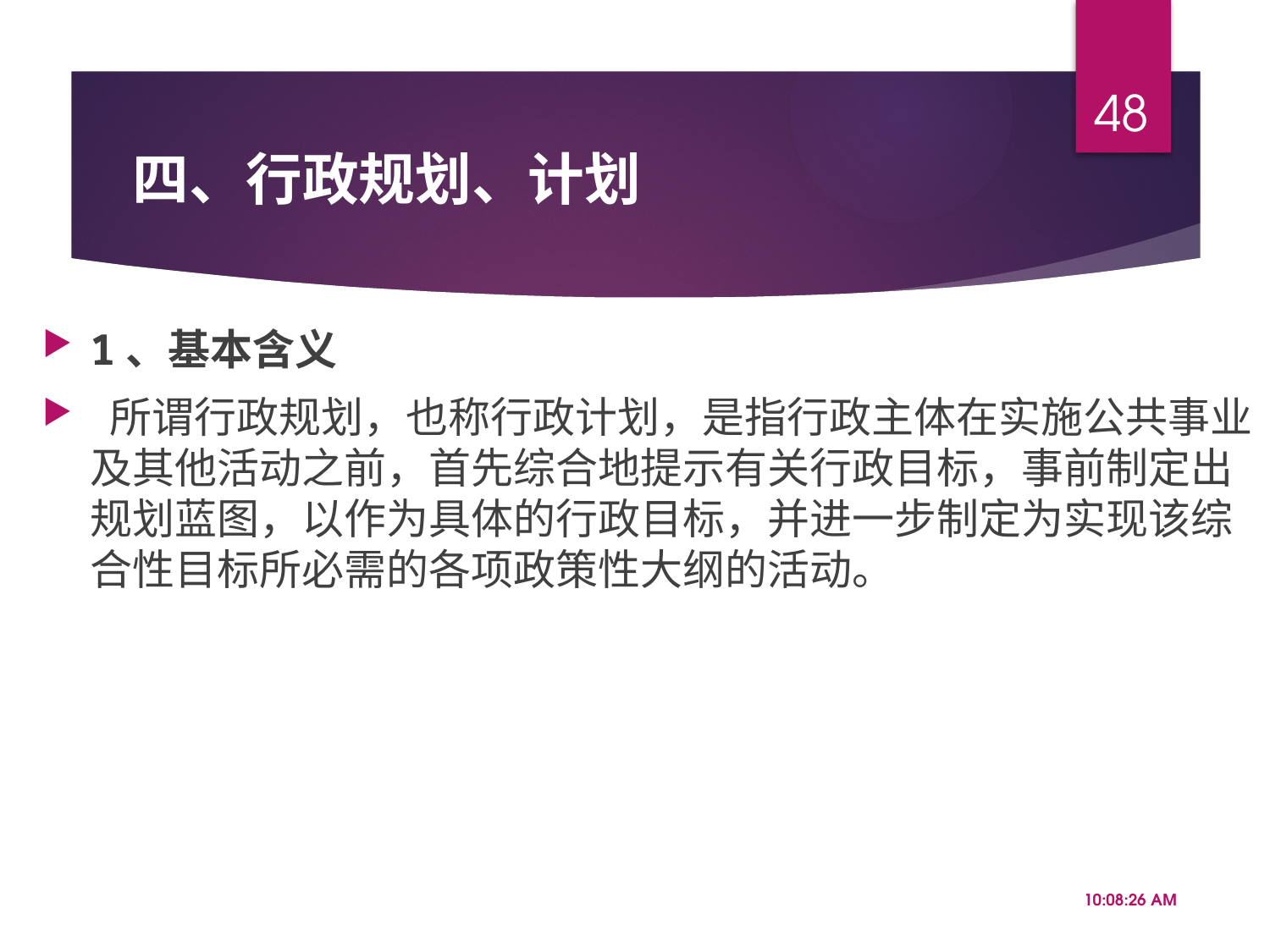

48
# 四、行政规划、计划
1、基本含义
 所谓行政规划，也称行政计划，是指行政主体在实施公共事业及其他活动之前，首先综合地提示有关行政目标，事前制定出规划蓝图，以作为具体的行政目标，并进一步制定为实现该综合性目标所必需的各项政策性大纲的活动。

10:08:26 AM